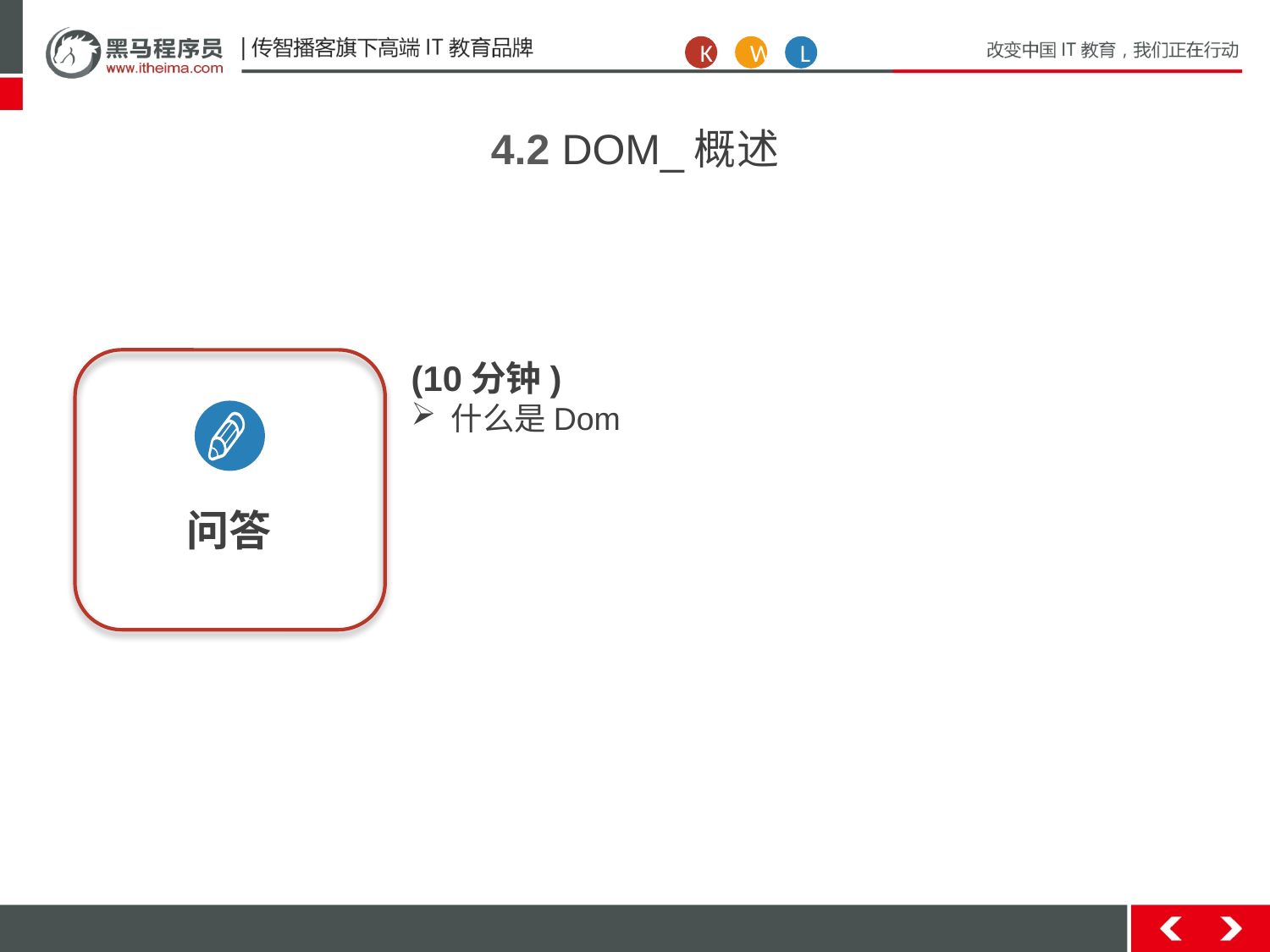

K
W
L
4.2 DOM_概述

问答
(10分钟)
什么是Dom